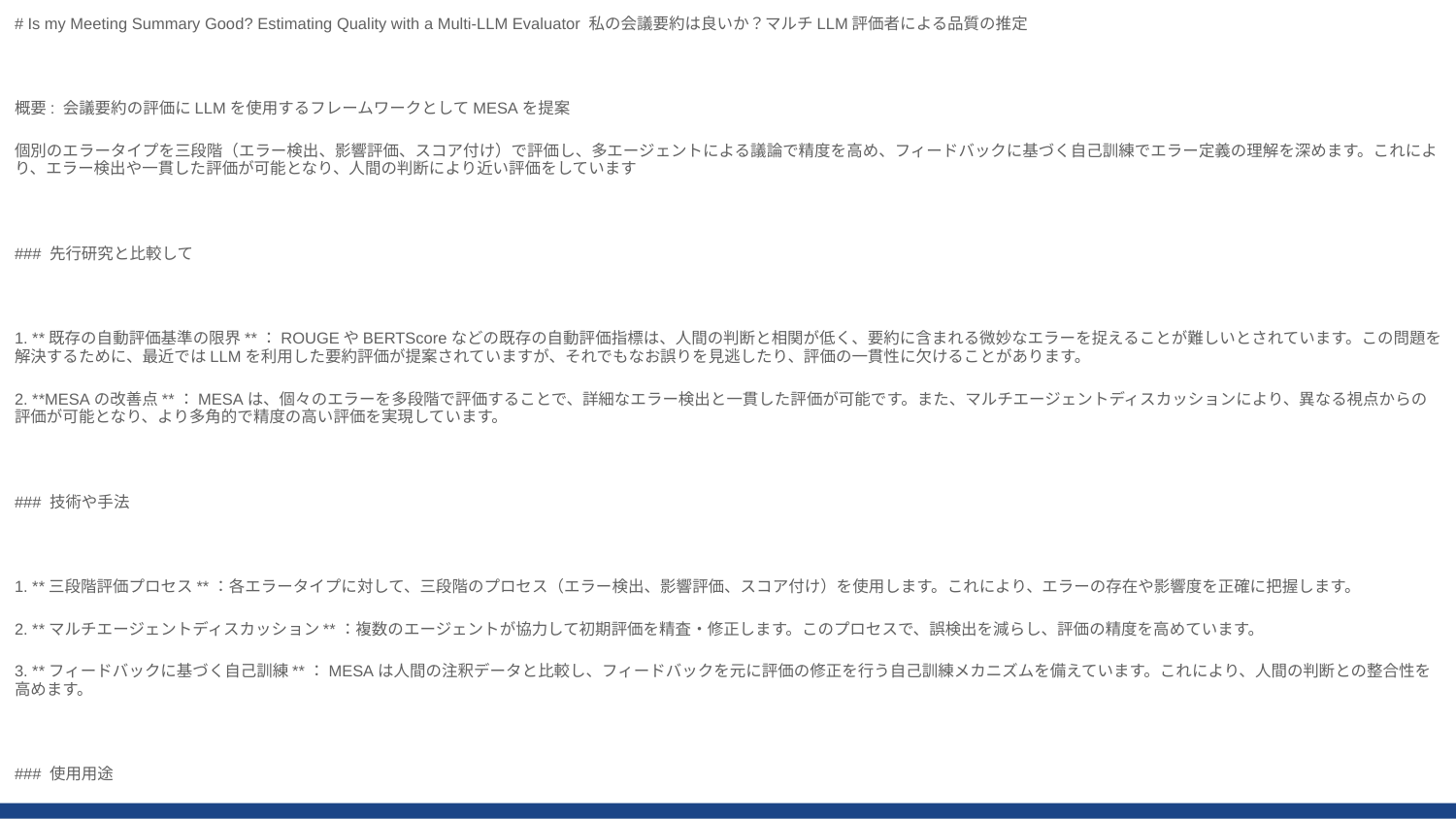

# Is my Meeting Summary Good? Estimating Quality with a Multi-LLM Evaluator 私の会議要約は良いか？マルチLLM評価者による品質の推定

概要: 会議要約の評価にLLMを使用するフレームワークとしてMESAを提案
個別のエラータイプを三段階（エラー検出、影響評価、スコア付け）で評価し、多エージェントによる議論で精度を高め、フィードバックに基づく自己訓練でエラー定義の理解を深めます。これにより、エラー検出や一貫した評価が可能となり、人間の判断により近い評価をしています

### 先行研究と比較して

1. **既存の自動評価基準の限界**：ROUGEやBERTScoreなどの既存の自動評価指標は、人間の判断と相関が低く、要約に含まれる微妙なエラーを捉えることが難しいとされています。この問題を解決するために、最近ではLLMを利用した要約評価が提案されていますが、それでもなお誤りを見逃したり、評価の一貫性に欠けることがあります。
2. **MESAの改善点**：MESAは、個々のエラーを多段階で評価することで、詳細なエラー検出と一貫した評価が可能です。また、マルチエージェントディスカッションにより、異なる視点からの評価が可能となり、より多角的で精度の高い評価を実現しています。

### 技術や手法

1. **三段階評価プロセス**：各エラータイプに対して、三段階のプロセス（エラー検出、影響評価、スコア付け）を使用します。これにより、エラーの存在や影響度を正確に把握します。
2. **マルチエージェントディスカッション**：複数のエージェントが協力して初期評価を精査・修正します。このプロセスで、誤検出を減らし、評価の精度を高めています。
3. **フィードバックに基づく自己訓練**：MESAは人間の注釈データと比較し、フィードバックを元に評価の修正を行う自己訓練メカニズムを備えています。これにより、人間の判断との整合性を高めます。

### 使用用途

- **会議要約の自動評価**：企業内での会議要約の品質評価において、人手によるコストや時間を削減し、正確かつ一貫した要約の品質評価が可能です。
- **要約システムへのフィードバックループ**：評価結果を利用して、要約システムにフィードバックを与え、生成する要約の質を向上させる用途にも使われます。

### 次に読むべき論文

- "What’s Wrong? Refining Meeting Summaries with LLM Feedback" by Kirstein et al., 2024
- "What’s under the hood: Investigating Automatic Metrics on Meeting Summarization" by Kirstein et al., 2024
- "Calibrating LLM-Based Evaluator" by Liu et al., 2023